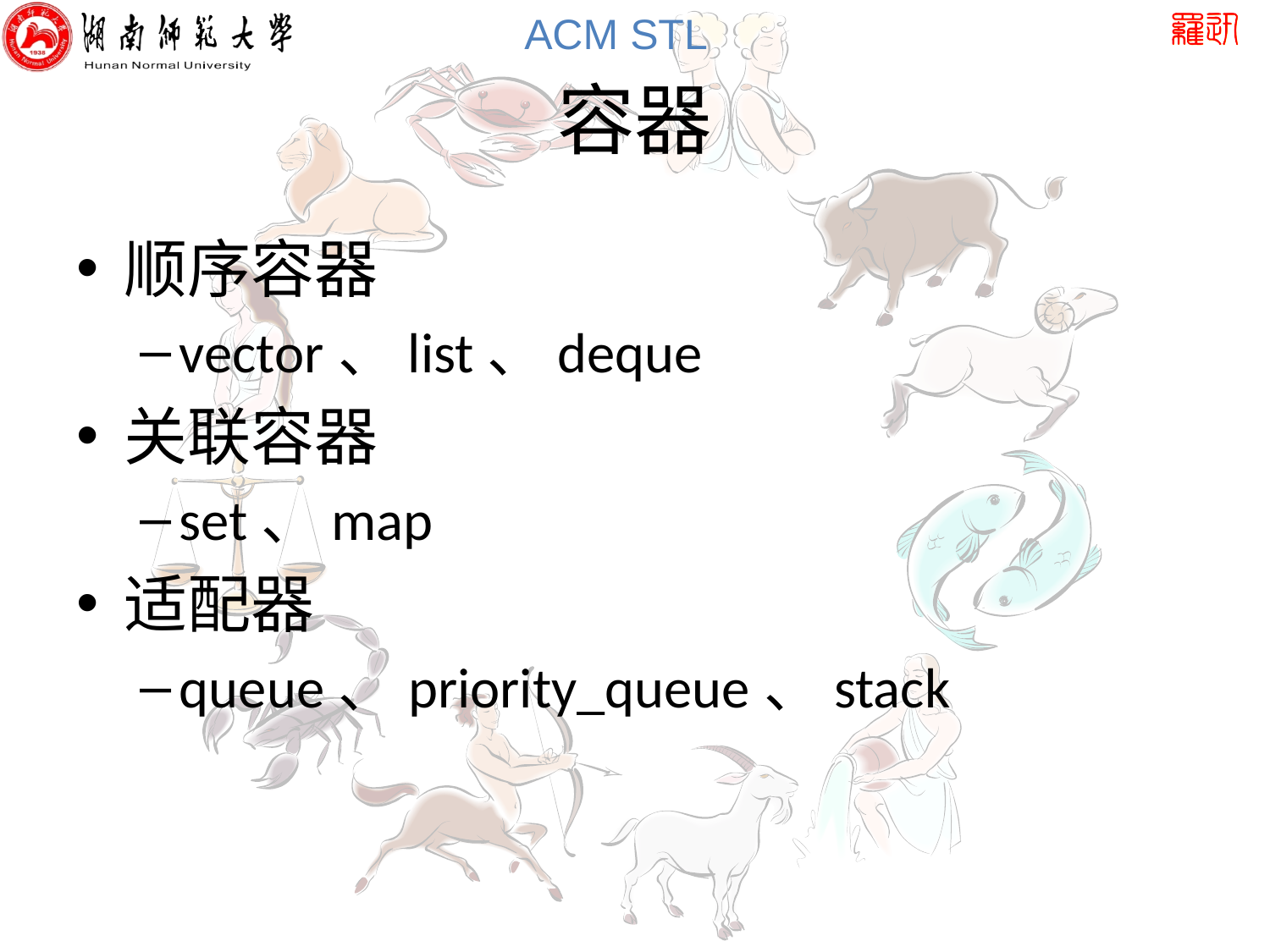

# 容器
顺序容器
vector、list、deque
关联容器
set、map
适配器
queue、priority_queue、stack